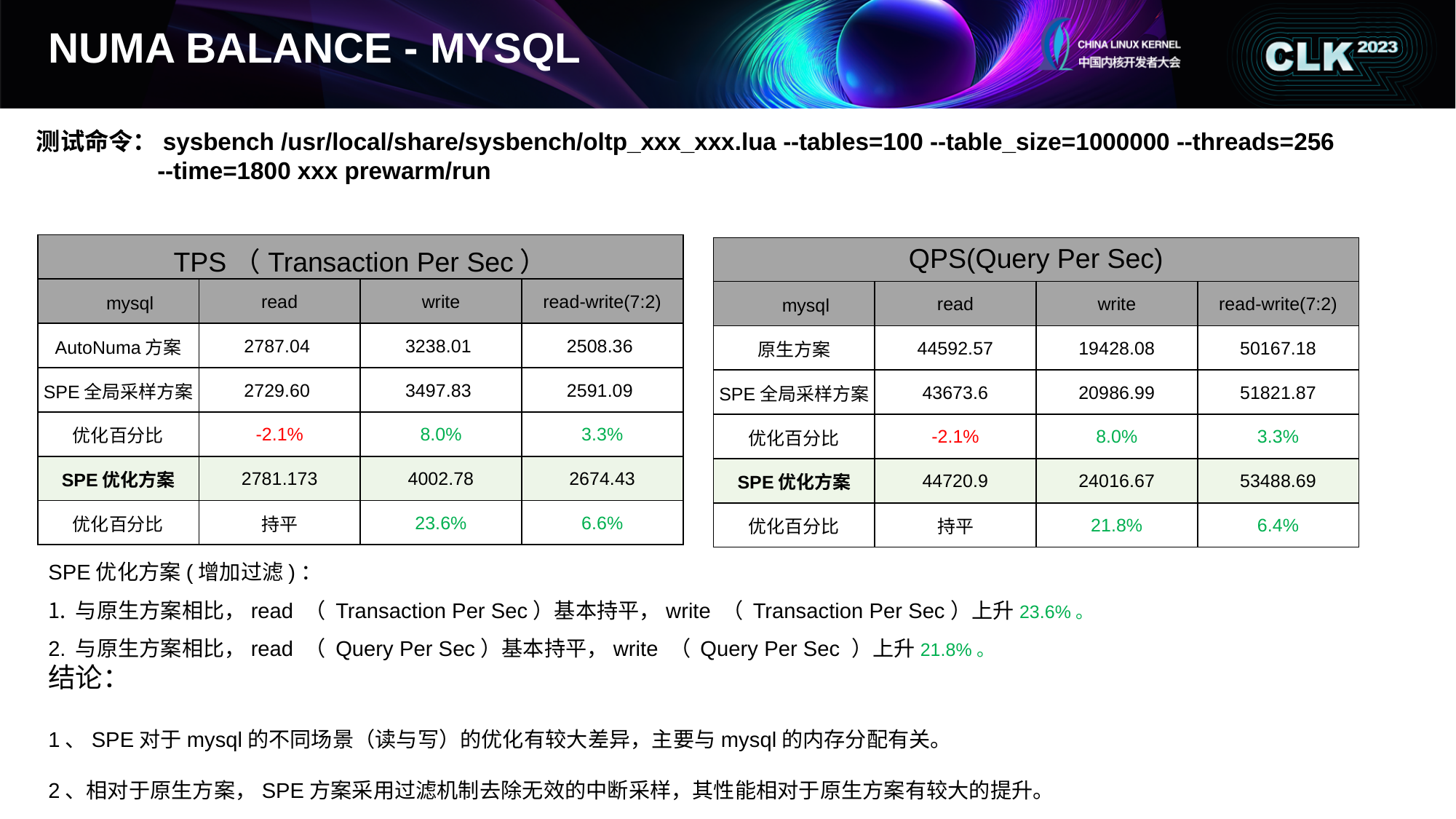

# NUMA BALANCE - MYSQL
测试命令：sysbench /usr/local/share/sysbench/oltp_xxx_xxx.lua --tables=100 --table_size=1000000 --threads=256
                  --time=1800 xxx prewarm/run
| TPS（Transaction Per Sec） |  |  |  |
| --- | --- | --- | --- |
| mysql | read | write | read-write(7:2) |
| AutoNuma方案 | 2787.04 | 3238.01 | 2508.36 |
| SPE全局采样方案 | 2729.60 | 3497.83 | 2591.09 |
| 优化百分比 | -2.1% | 8.0% | 3.3% |
| SPE优化方案 | 2781.173 | 4002.78 | 2674.43 |
| 优化百分比 | 持平 | 23.6% | 6.6% |
| QPS(Query Per Sec) |  |  |  |
| --- | --- | --- | --- |
| mysql | read | write | read-write(7:2) |
| 原生方案 | 44592.57 | 19428.08 | 50167.18 |
| SPE全局采样方案 | 43673.6 | 20986.99 | 51821.87 |
| 优化百分比 | -2.1% | 8.0% | 3.3% |
| SPE优化方案 | 44720.9 | 24016.67 | 53488.69 |
| 优化百分比 | 持平 | 21.8% | 6.4% |
SPE优化方案(增加过滤)：
与原生方案相比，read （ Transaction Per Sec）基本持平，write （ Transaction Per Sec）上升23.6%。
与原生方案相比，read （ Query Per Sec）基本持平，write （ Query Per Sec ）上升21.8%。
结论：

1、SPE对于mysql的不同场景（读与写）的优化有较大差异，主要与mysql的内存分配有关。

2、相对于原生方案，SPE方案采用过滤机制去除无效的中断采样，其性能相对于原生方案有较大的提升。